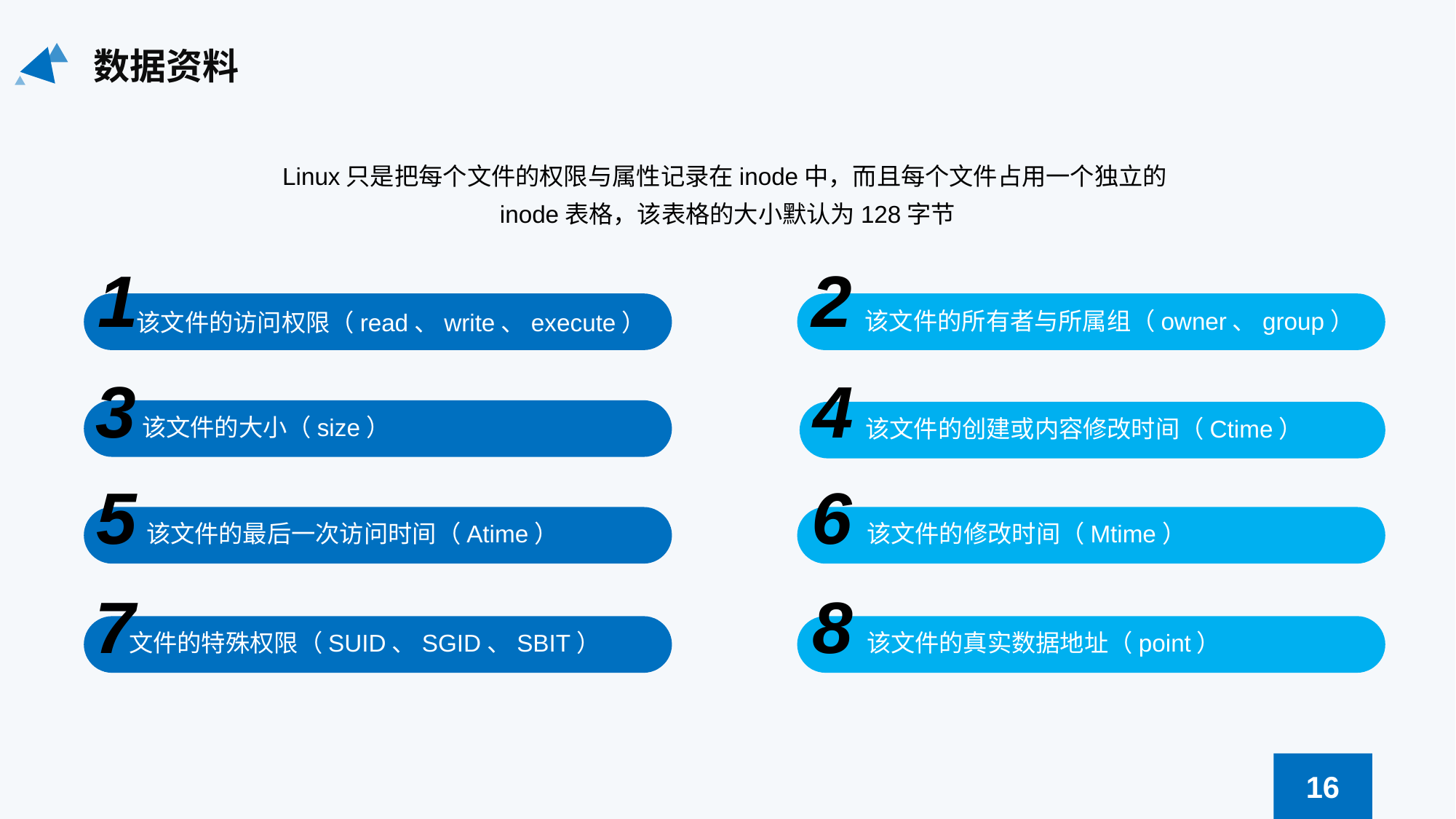

数据资料

Linux只是把每个文件的权限与属性记录在inode中，而且每个文件占用一个独立的inode表格，该表格的大小默认为128字节
2
1

该文件的所有者与所属组（owner、group）
该文件的访问权限（read、write、execute）
4
3

该文件的大小（size）
该文件的创建或内容修改时间（Ctime）
6
5

该文件的最后一次访问时间（Atime）
该文件的修改时间（Mtime）
8
7

文件的特殊权限（SUID、SGID、SBIT）
该文件的真实数据地址（point）

16